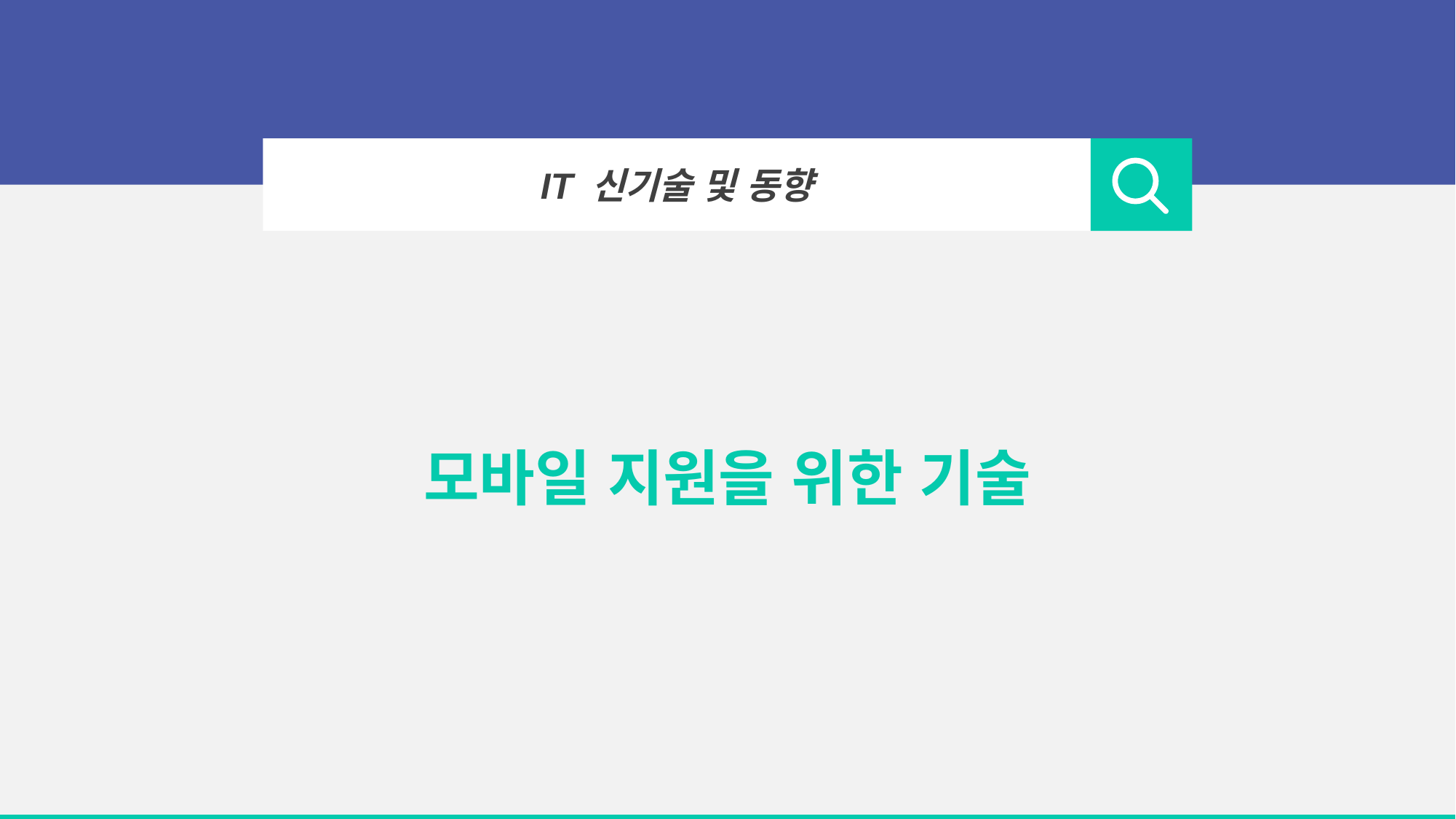

IT 신기술 및 동향

모바일 지원을 위한 기술